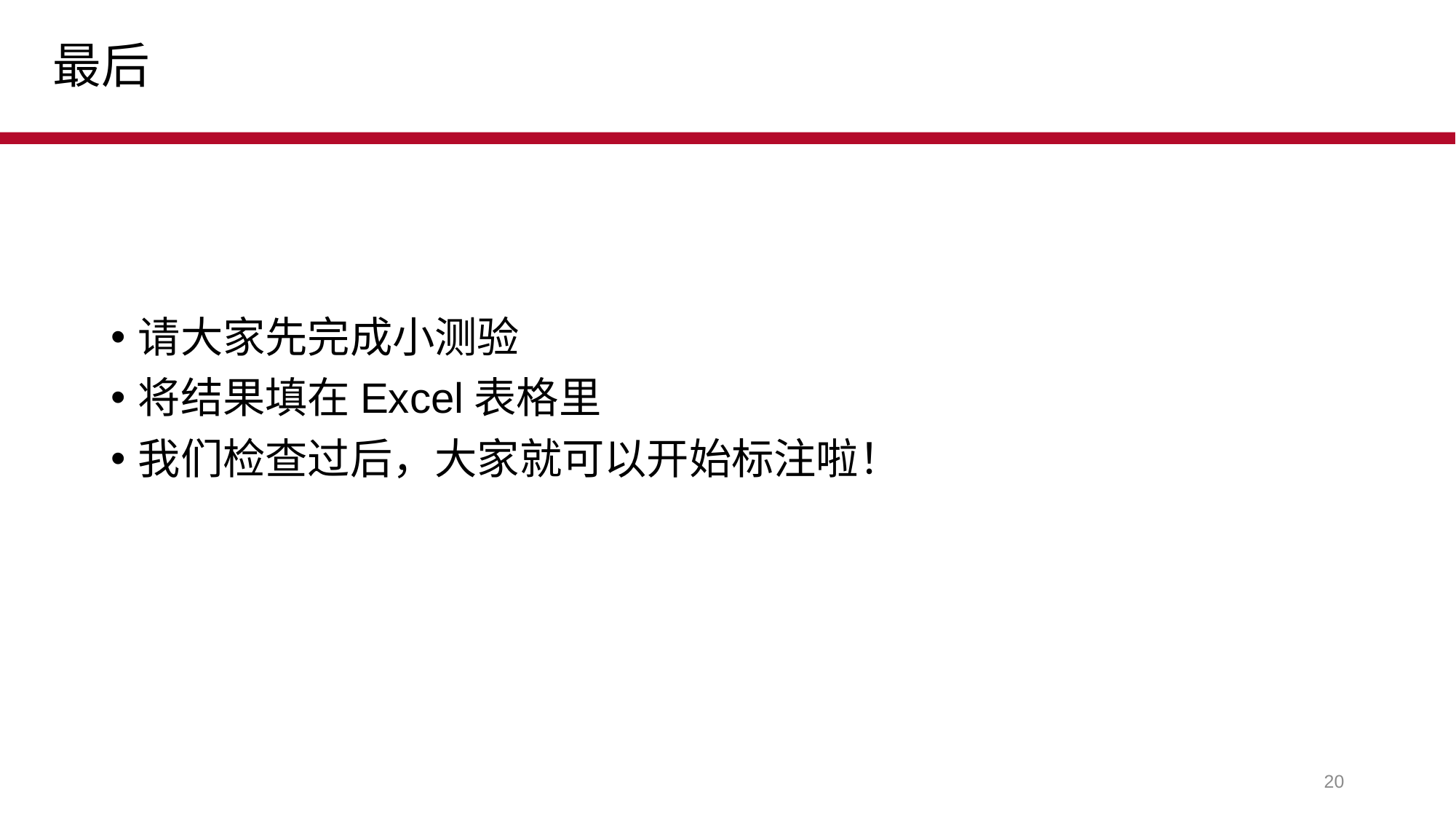

# 最后

请大家先完成小测验
将结果填在Excel表格里
我们检查过后，大家就可以开始标注啦！
20